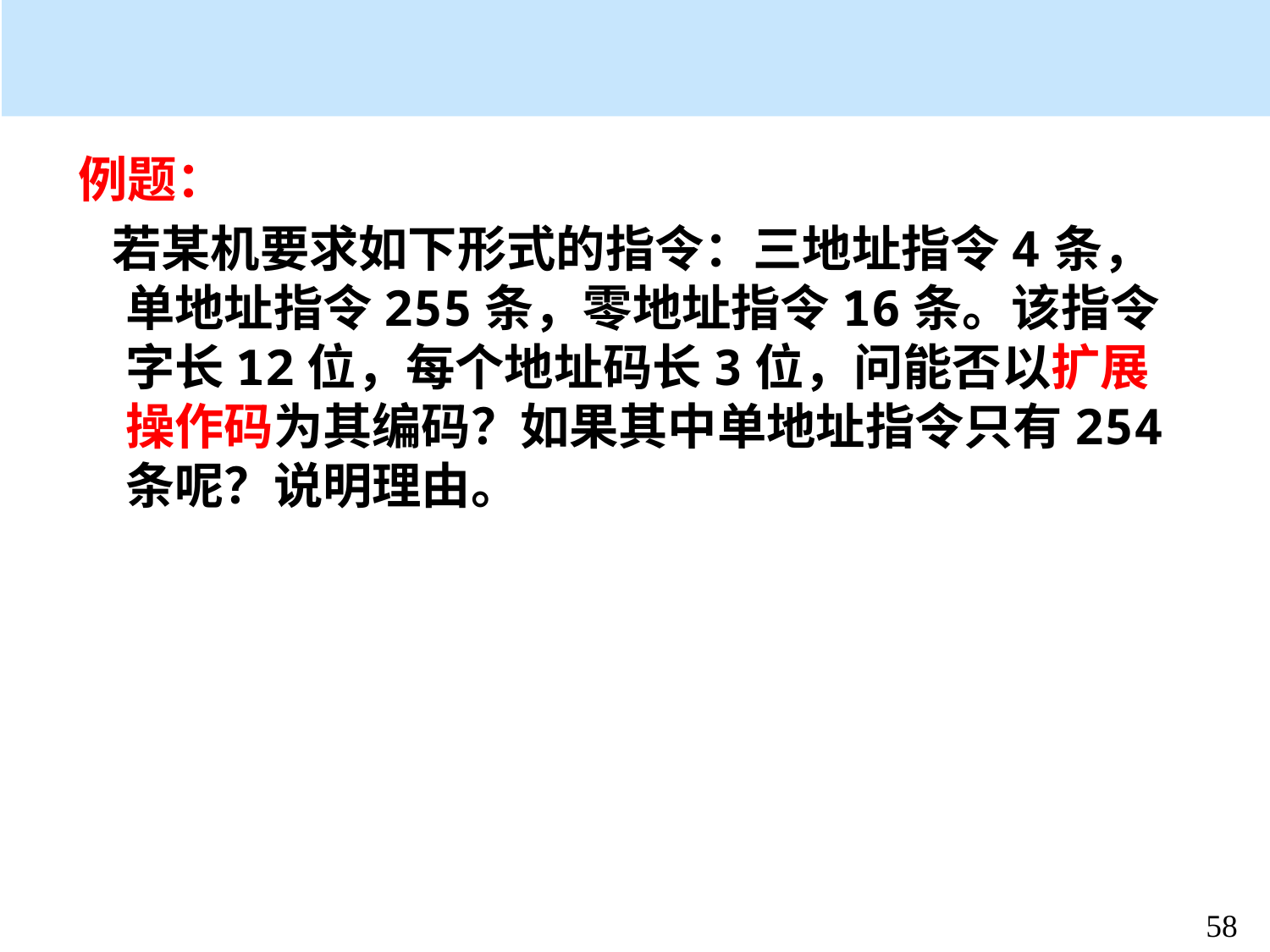

#
例题：
  若某机要求如下形式的指令：三地址指令4条，单地址指令255条，零地址指令16条。该指令字长12位，每个地址码长3位，问能否以扩展操作码为其编码？如果其中单地址指令只有254条呢？说明理由。